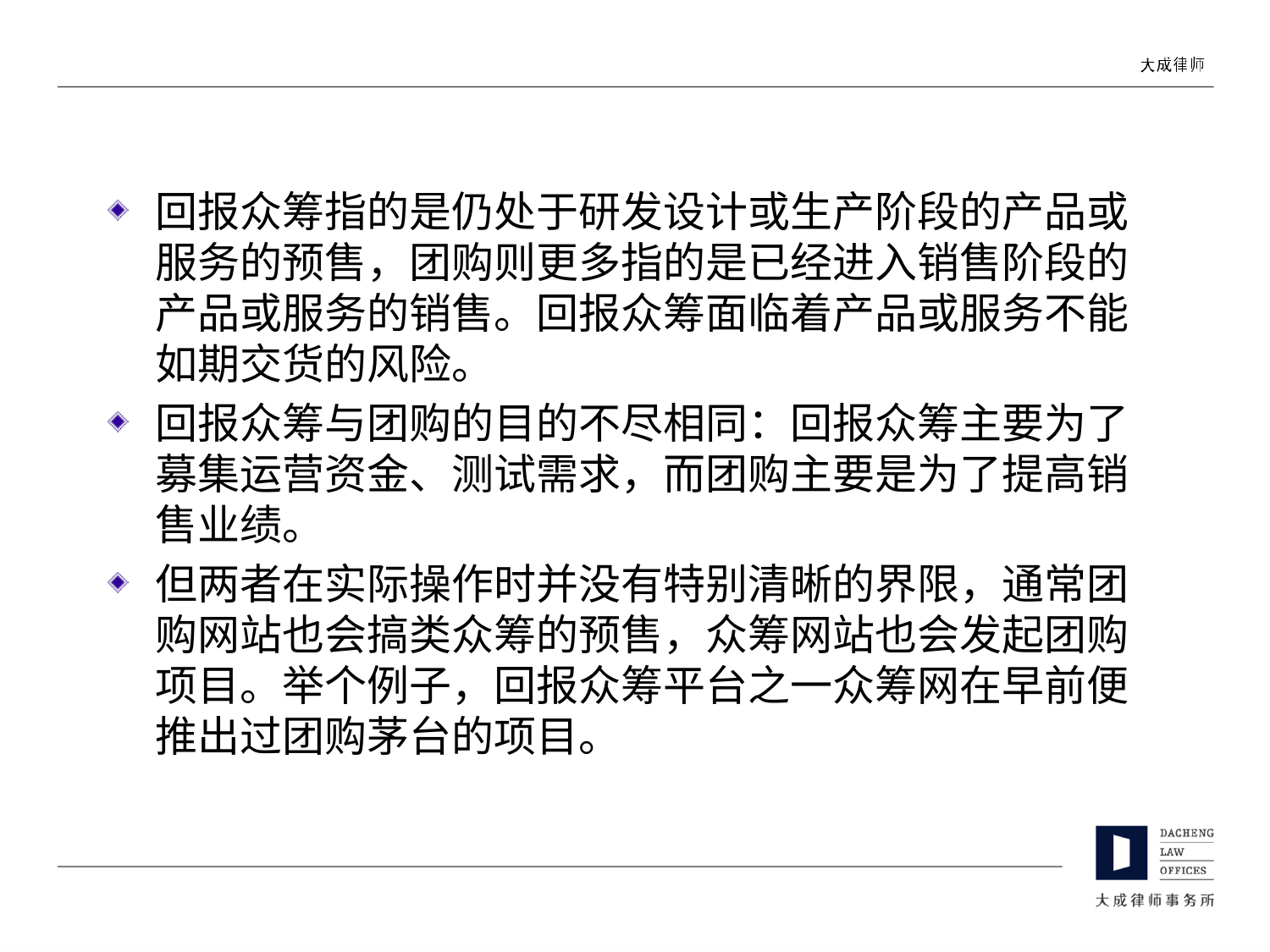

回报众筹指的是仍处于研发设计或生产阶段的产品或服务的预售，团购则更多指的是已经进入销售阶段的产品或服务的销售。回报众筹面临着产品或服务不能如期交货的风险。
回报众筹与团购的目的不尽相同：回报众筹主要为了募集运营资金、测试需求，而团购主要是为了提高销售业绩。
但两者在实际操作时并没有特别清晰的界限，通常团购网站也会搞类众筹的预售，众筹网站也会发起团购项目。举个例子，回报众筹平台之一众筹网在早前便推出过团购茅台的项目。